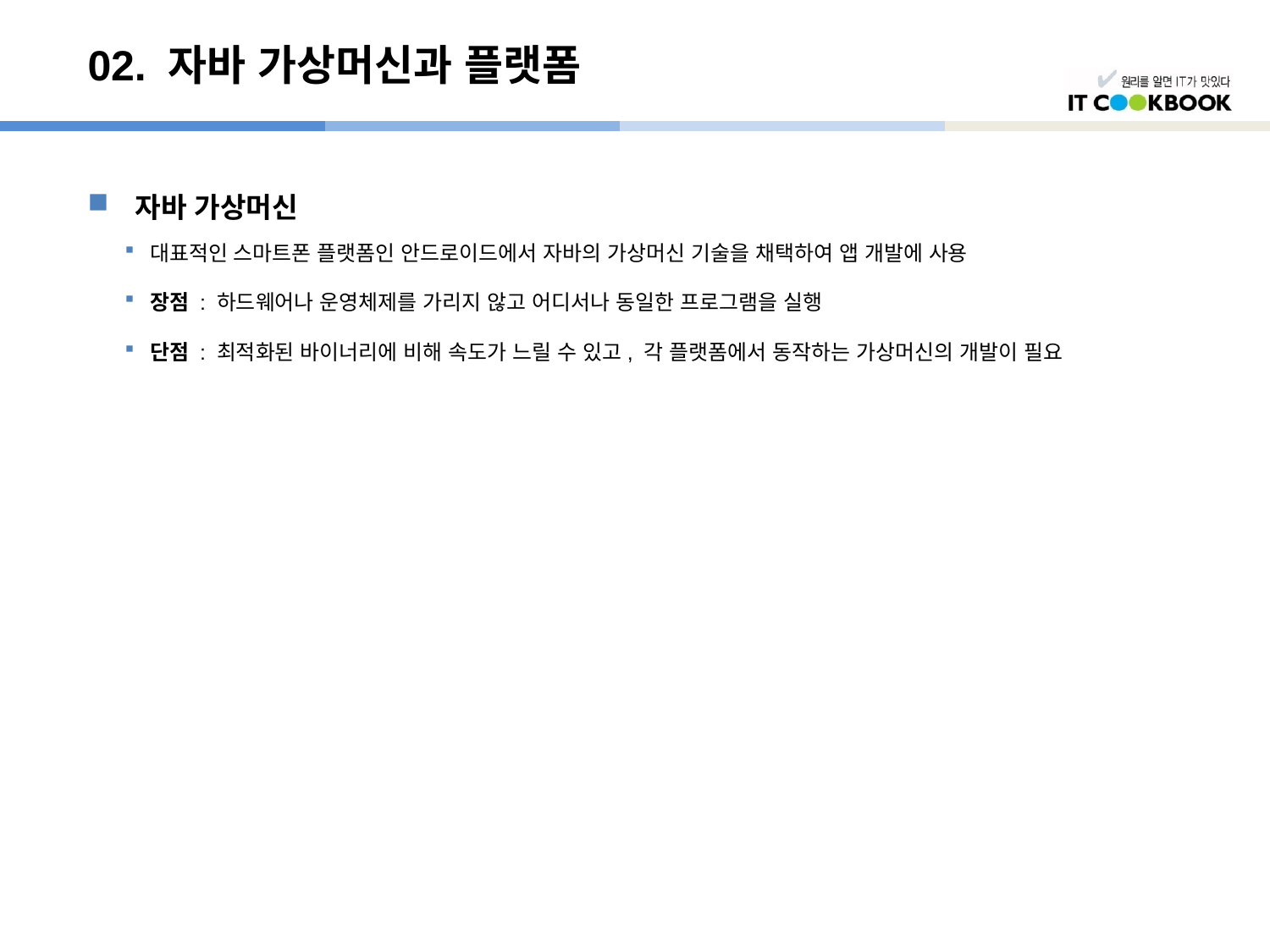

# 02. 자바 가상머신과 플랫폼
자바 가상머신
대표적인 스마트폰 플랫폼인 안드로이드에서 자바의 가상머신 기술을 채택하여 앱 개발에 사용
장점 : 하드웨어나 운영체제를 가리지 않고 어디서나 동일한 프로그램을 실행
단점 : 최적화된 바이너리에 비해 속도가 느릴 수 있고, 각 플랫폼에서 동작하는 가상머신의 개발이 필요